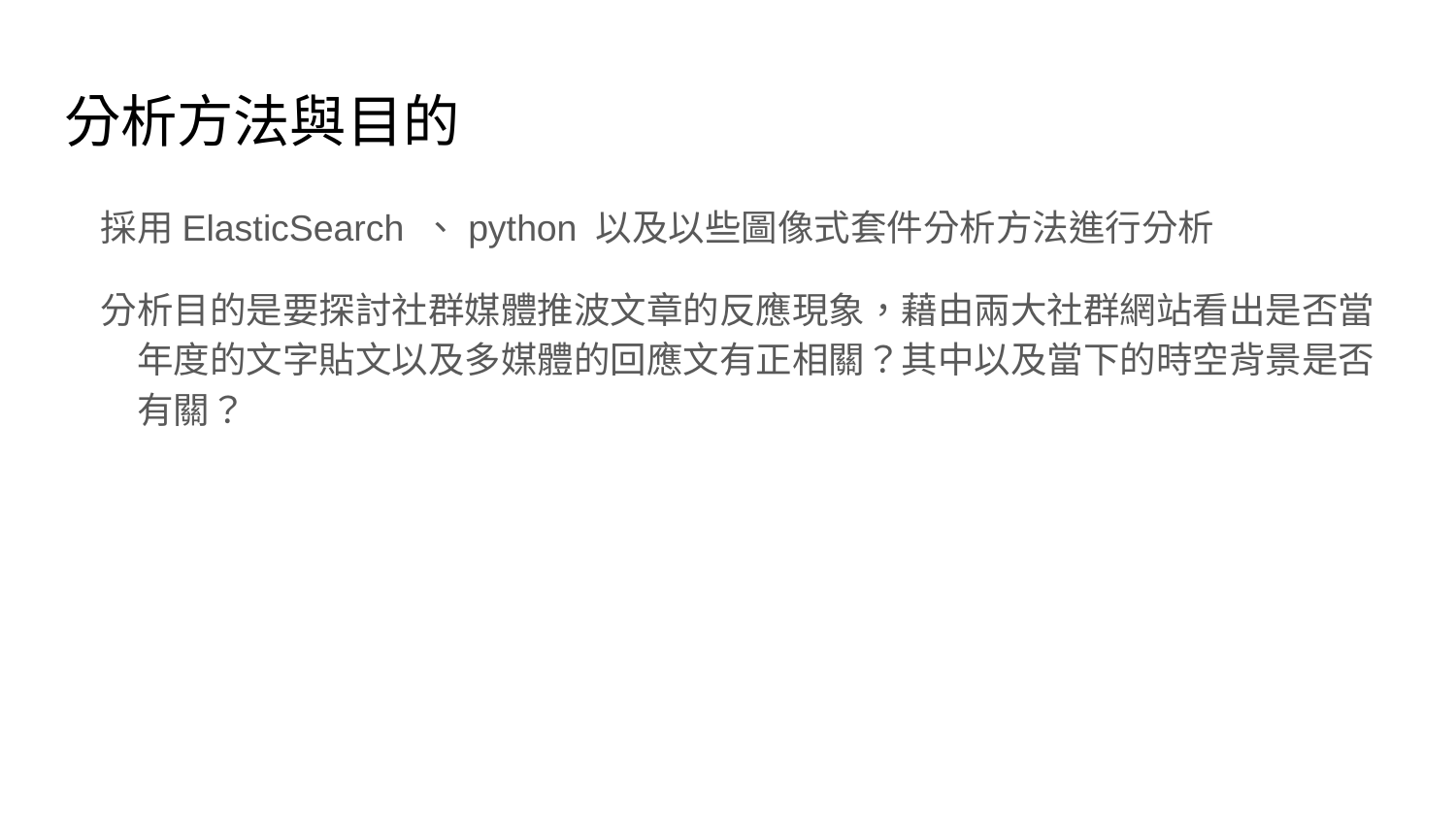

# 分析方法與目的
採用ElasticSearch 、python 以及以些圖像式套件分析方法進行分析
分析目的是要探討社群媒體推波文章的反應現象，藉由兩大社群網站看出是否當年度的文字貼文以及多媒體的回應文有正相關？其中以及當下的時空背景是否有關？